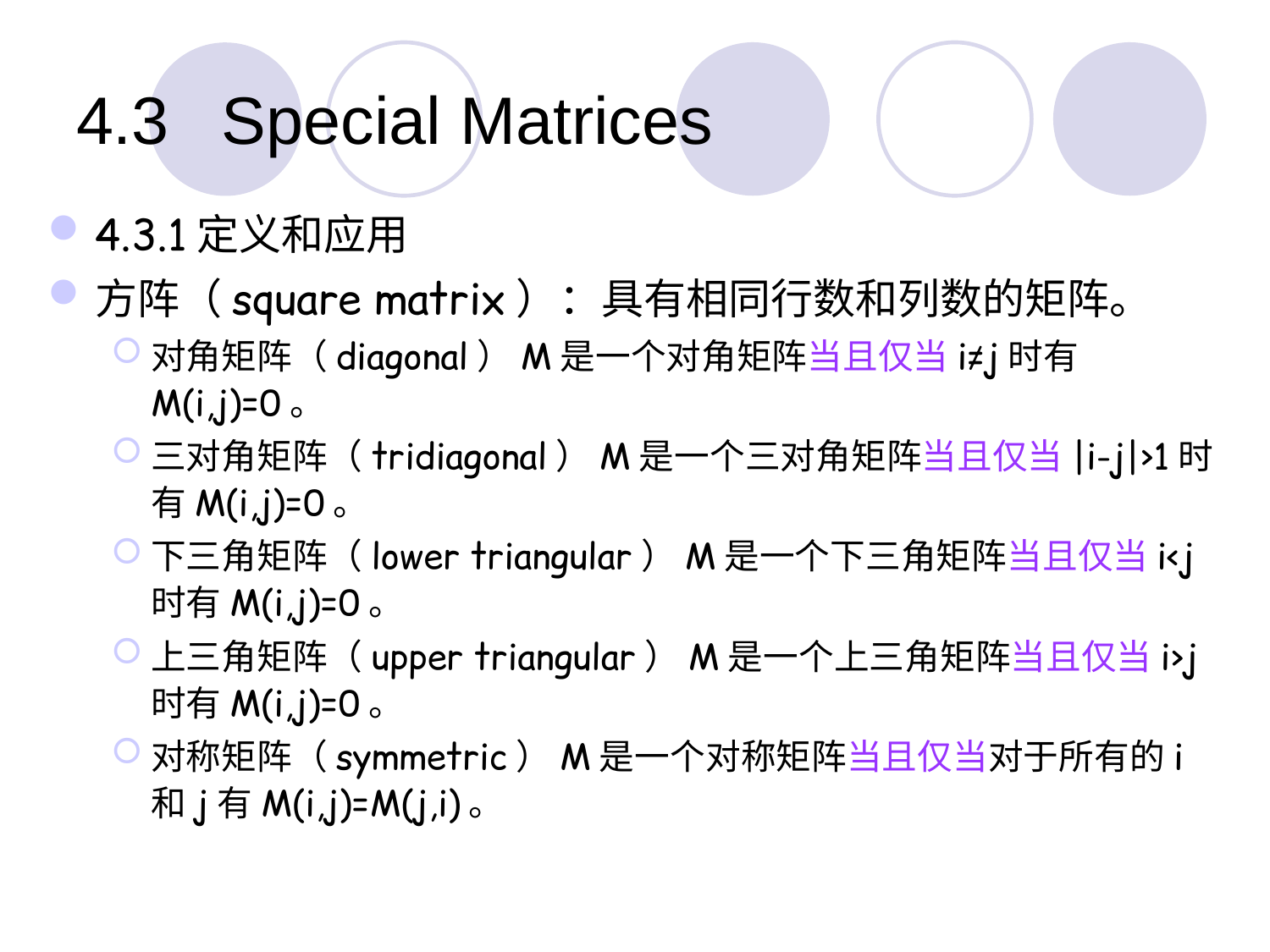

# 4.3	 Special Matrices
4.3.1定义和应用
方阵（square matrix）：具有相同行数和列数的矩阵。
对角矩阵（diagonal）M是一个对角矩阵当且仅当i≠j时有M(i,j)=0。
三对角矩阵（tridiagonal）M是一个三对角矩阵当且仅当|i-j|>1时有M(i,j)=0。
下三角矩阵（lower triangular）M是一个下三角矩阵当且仅当i<j时有M(i,j)=0。
上三角矩阵（upper triangular）M是一个上三角矩阵当且仅当i>j时有M(i,j)=0。
对称矩阵（symmetric）M是一个对称矩阵当且仅当对于所有的i和j有M(i,j)=M(j,i)。

27